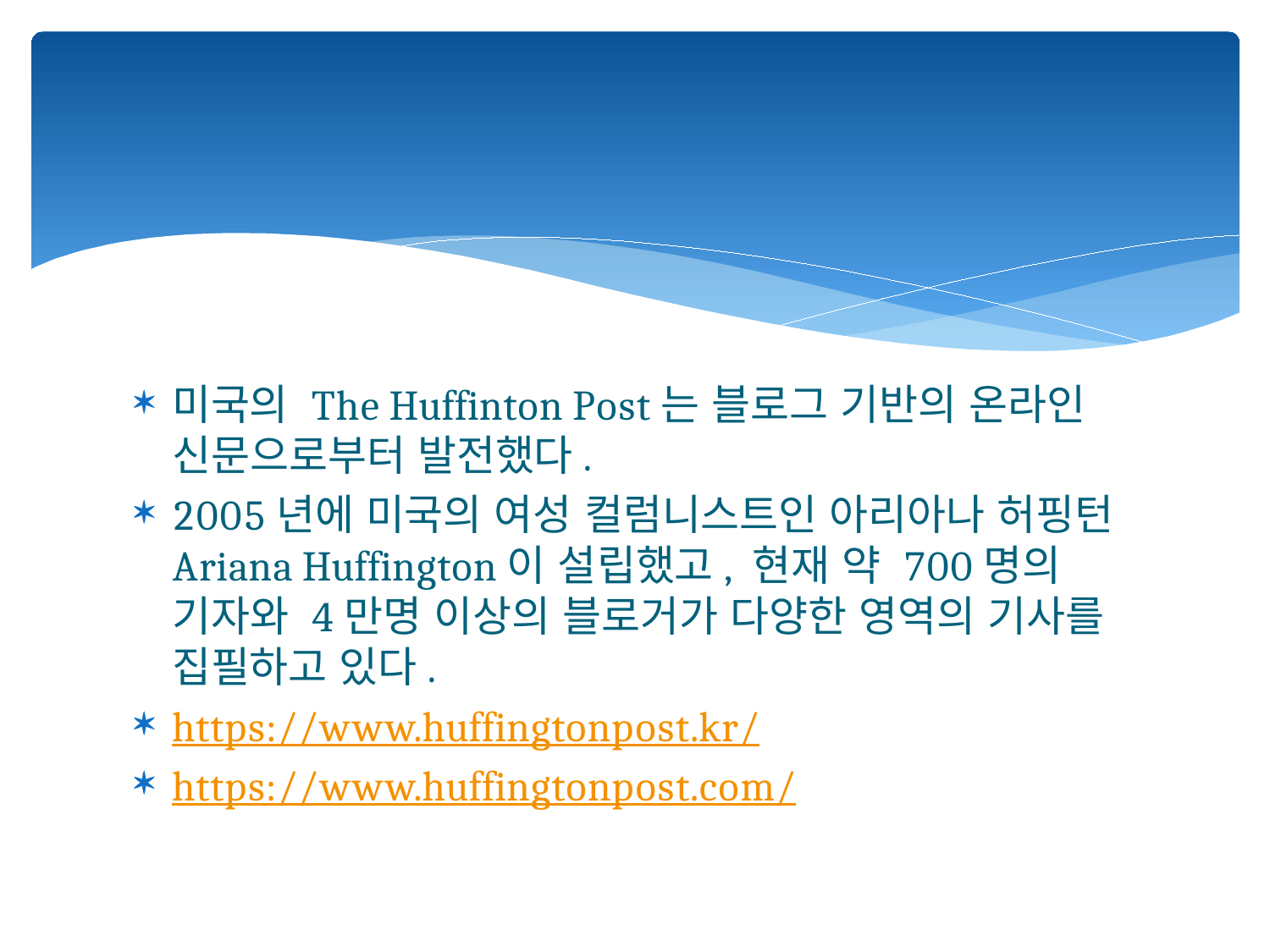

#
미국의 The Huffinton Post는 블로그 기반의 온라인 신문으로부터 발전했다.
2005년에 미국의 여성 컬럼니스트인 아리아나 허핑턴Ariana Huffington이 설립했고, 현재 약 700명의 기자와 4만명 이상의 블로거가 다양한 영역의 기사를 집필하고 있다.
https://www.huffingtonpost.kr/
https://www.huffingtonpost.com/